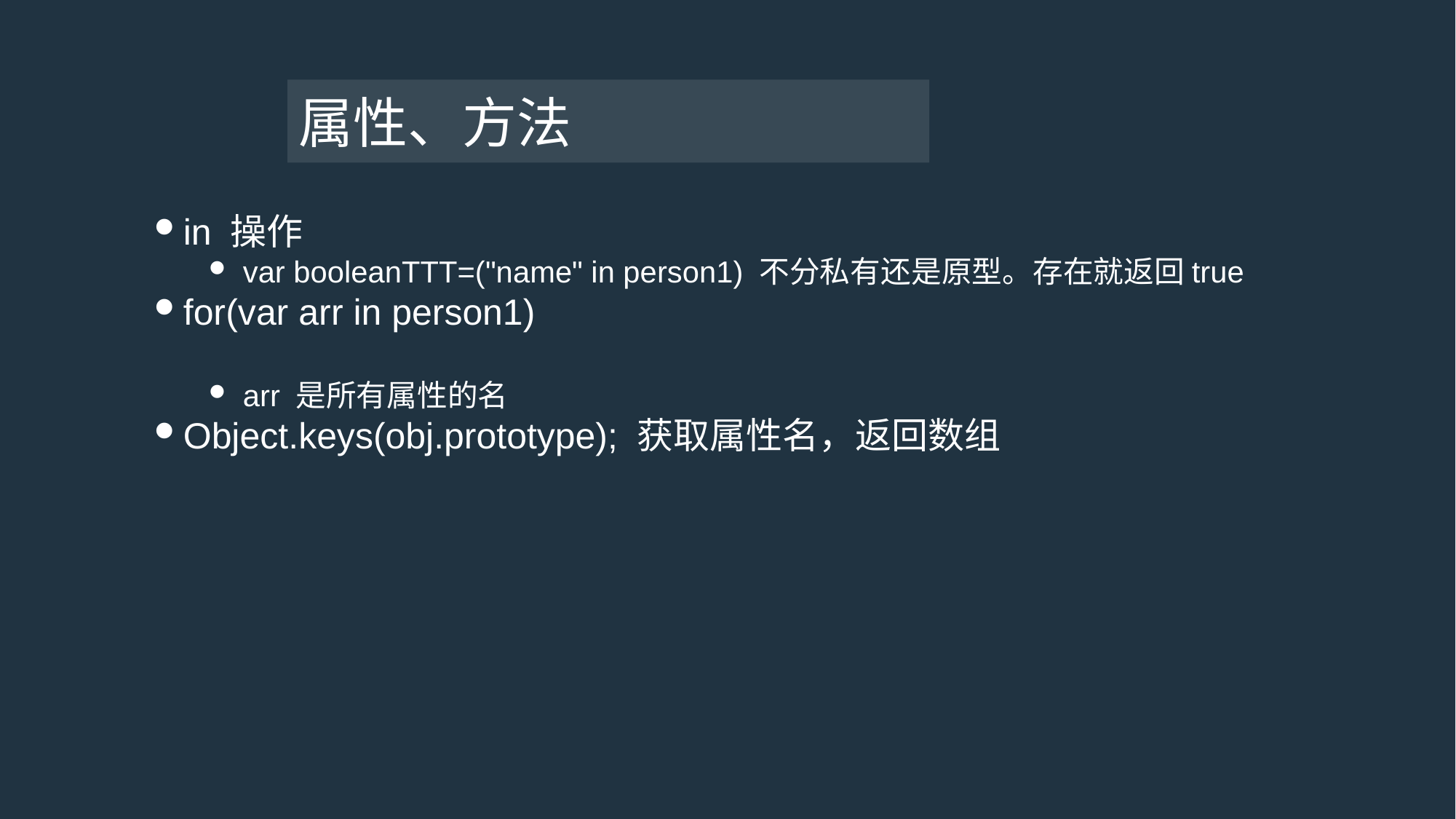

# 属性、方法
in 操作
var booleanTTT=("name" in person1) 不分私有还是原型。存在就返回true
for(var arr in person1)

arr 是所有属性的名
Object.keys(obj.prototype); 获取属性名，返回数组